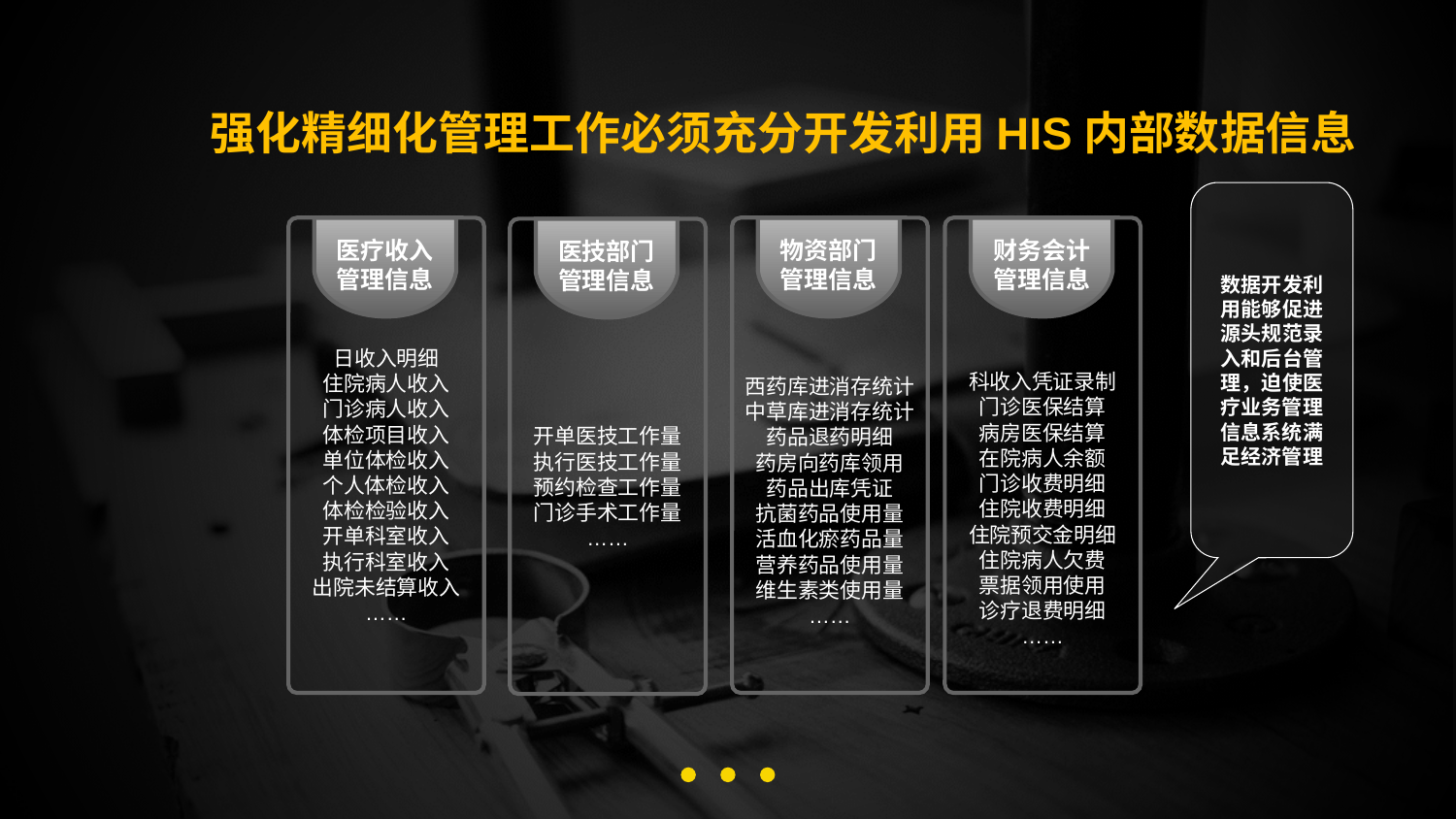

强化精细化管理工作必须充分开发利用HIS内部数据信息
数据开发利用能够促进源头规范录入和后台管理，迫使医疗业务管理信息系统满足经济管理

医疗收入管理信息
物资部门管理信息
财务会计管理信息
医技部门管理信息
日收入明细
住院病人收入
门诊病人收入
体检项目收入
单位体检收入
个人体检收入
体检检验收入
开单科室收入
执行科室收入
出院未结算收入
……

科收入凭证录制
门诊医保结算
病房医保结算
在院病人余额
门诊收费明细
住院收费明细
住院预交金明细
住院病人欠费
票据领用使用
诊疗退费明细
……

西药库进消存统计
中草库进消存统计
药品退药明细
药房向药库领用
药品出库凭证
抗菌药品使用量
活血化瘀药品量
营养药品使用量
维生素类使用量
……

开单医技工作量
执行医技工作量
预约检查工作量
门诊手术工作量
……